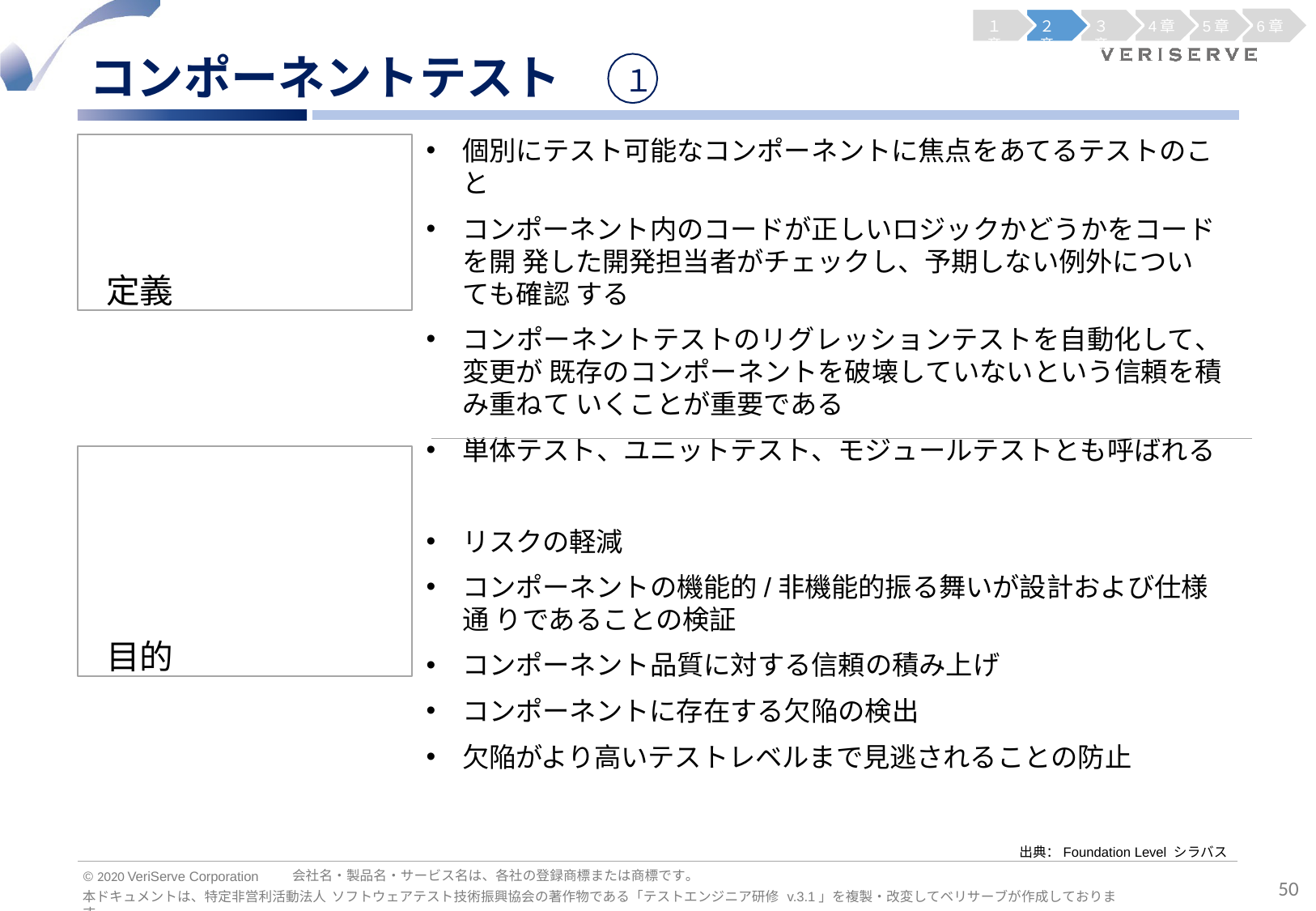

１章
２章
３章
4章
5章
6章
コンポーネントテスト

１
個別にテスト可能なコンポーネントに焦点をあてるテストのこと
コンポーネント内のコードが正しいロジックかどうかをコードを開 発した開発担当者がチェックし、予期しない例外についても確認 する
コンポーネントテストのリグレッションテストを自動化して、変更が 既存のコンポーネントを破壊していないという信頼を積み重ねて いくことが重要である
単体テスト、ユニットテスト、モジュールテストとも呼ばれる

定義

目的
リスクの軽減
コンポーネントの機能的/非機能的振る舞いが設計および仕様通 りであることの検証
コンポーネント品質に対する信頼の積み上げ
コンポーネントに存在する欠陥の検出
欠陥がより高いテストレベルまで見逃されることの防止
出典：Foundation Level シラバス
会社名・製品名・サービス名は、各社の登録商標または商標です。
© 2020 VeriServe Corporation
50
本ドキュメントは、特定非営利活動法人 ソフトウェアテスト技術振興協会の著作物である「テストエンジニア研修 v.3.1」を複製・改変してベリサーブが作成しております。